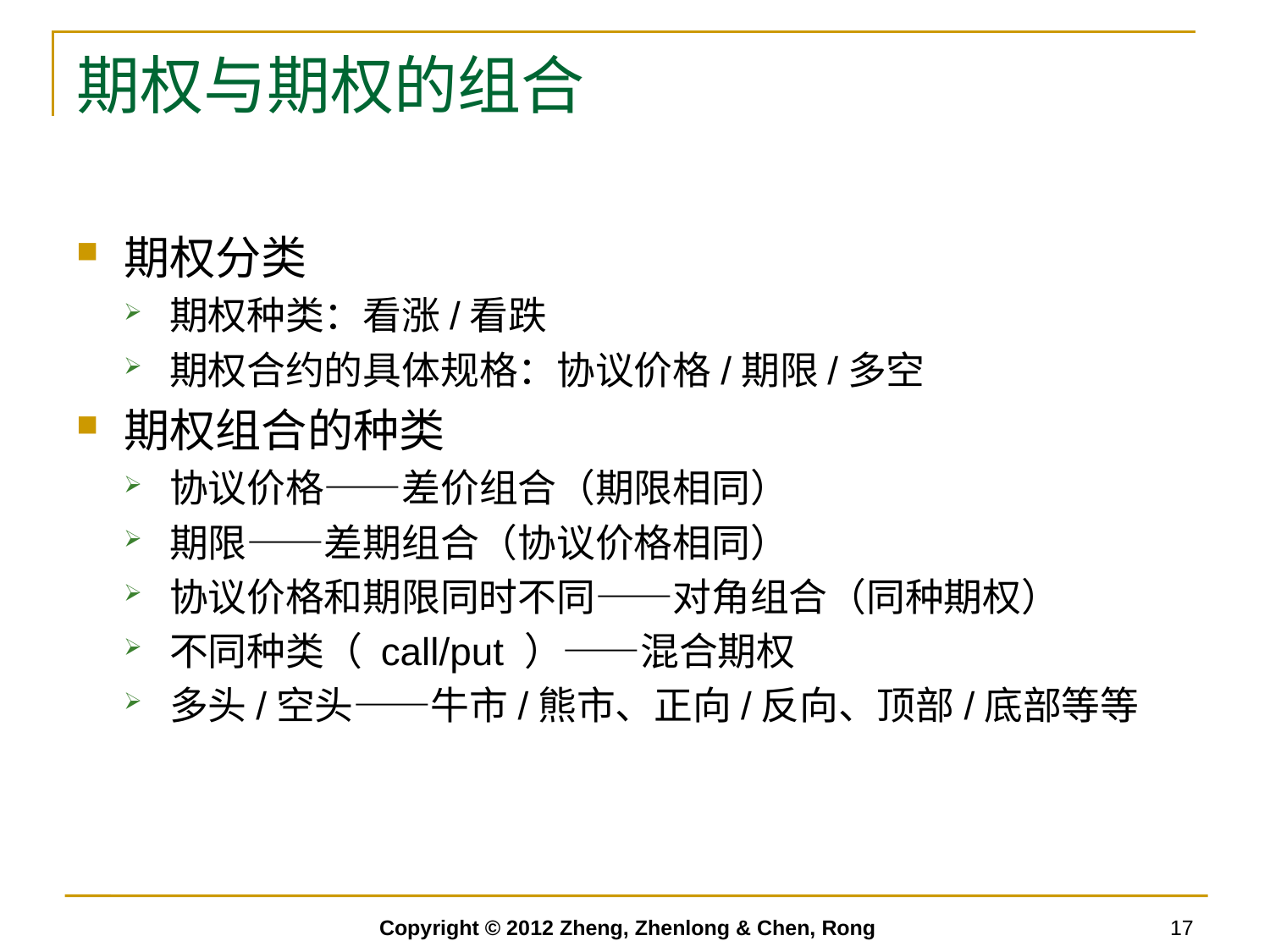

# 期权与期权的组合
期权分类
期权种类：看涨/看跌
期权合约的具体规格：协议价格/期限/多空
期权组合的种类
协议价格——差价组合（期限相同）
期限——差期组合（协议价格相同）
协议价格和期限同时不同——对角组合（同种期权）
不同种类（ call/put ）——混合期权
多头/空头——牛市/熊市、正向/反向、顶部/底部等等
Copyright © 2012 Zheng, Zhenlong & Chen, Rong
17